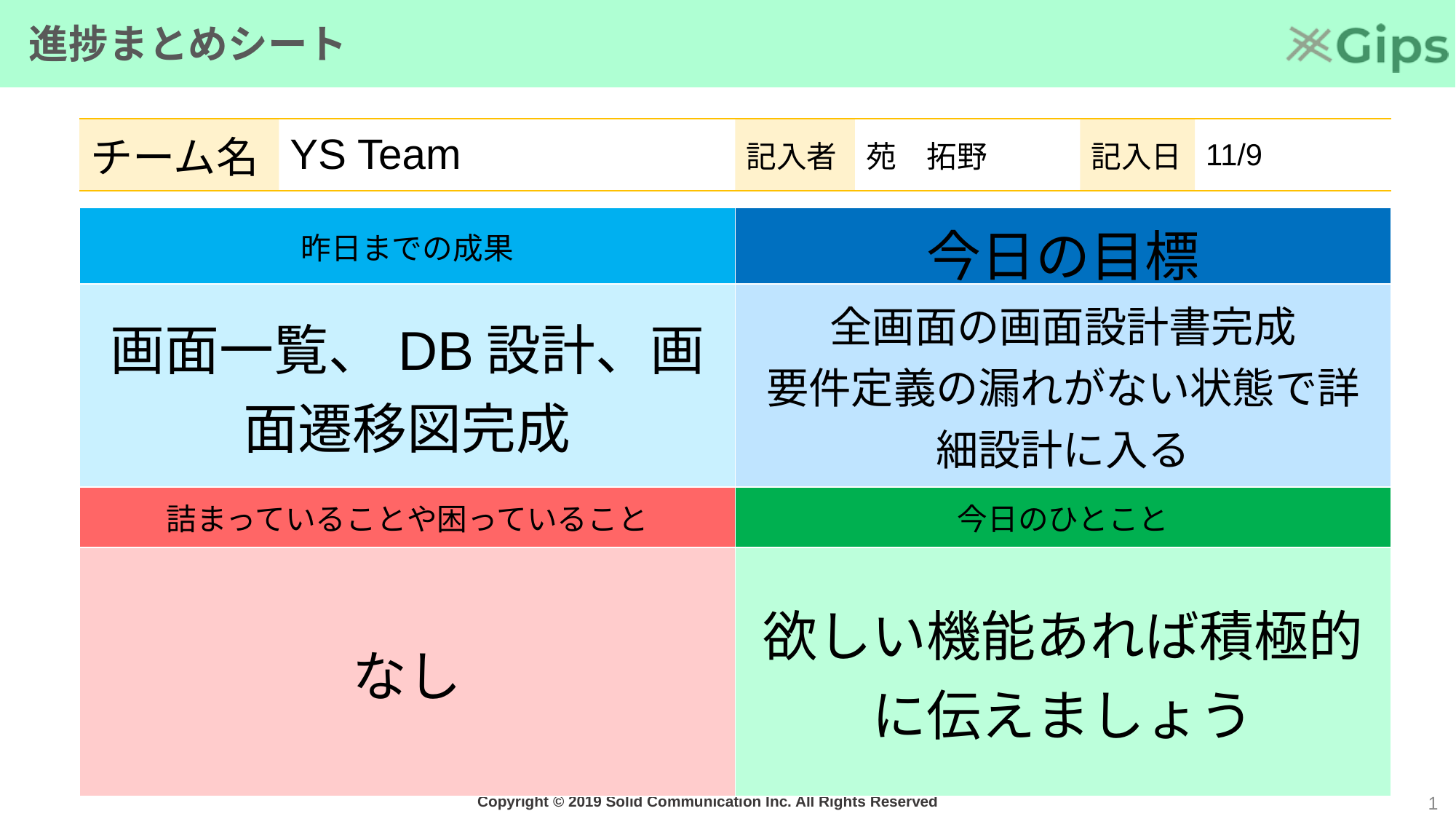

# 進捗まとめシート
| チーム名 | YS Team | 記入者 | 苑　拓野 | 記入日 | 11/9 |
| --- | --- | --- | --- | --- | --- |
| 昨日までの成果 | 今日の目標 |
| --- | --- |
| 画面一覧、DB設計、画面遷移図完成 | 全画面の画面設計書完成 要件定義の漏れがない状態で詳細設計に入る |
| 詰まっていることや困っていること | 今日のひとこと |
| なし | 欲しい機能あれば積極的に伝えましょう |
1